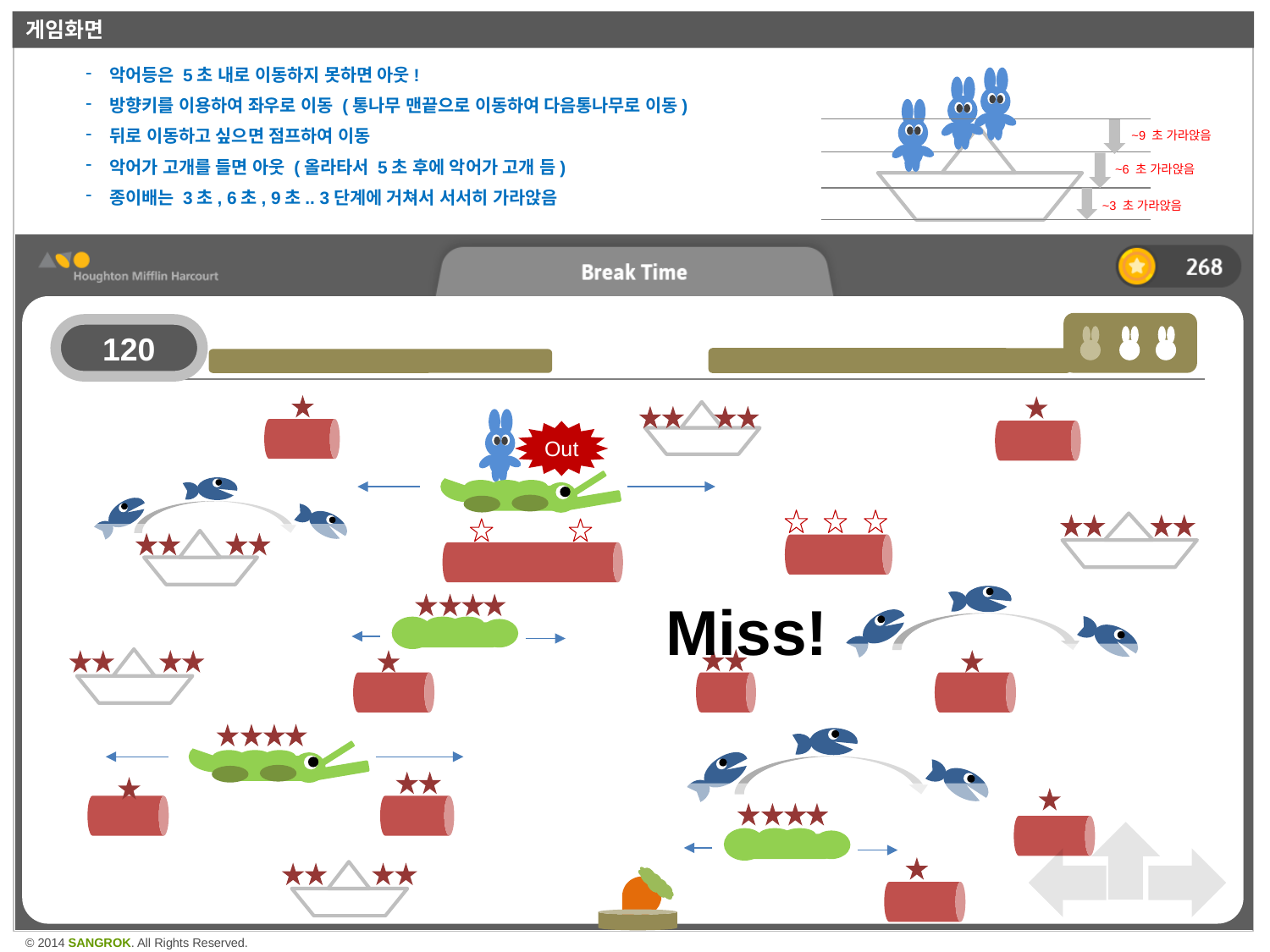

게임화면
악어등은 5초 내로 이동하지 못하면 아웃!
방향키를 이용하여 좌우로 이동 (통나무 맨끝으로 이동하여 다음통나무로 이동)
뒤로 이동하고 싶으면 점프하여 이동
악어가 고개를 들면 아웃 (올라타서 5초 후에 악어가 고개 듬)
종이배는 3초, 6초, 9초.. 3단계에 거쳐서 서서히 가라앉음

~9 초 가라앉음

~6 초 가라앉음

~3 초 가라앉음

120

Out

Miss!